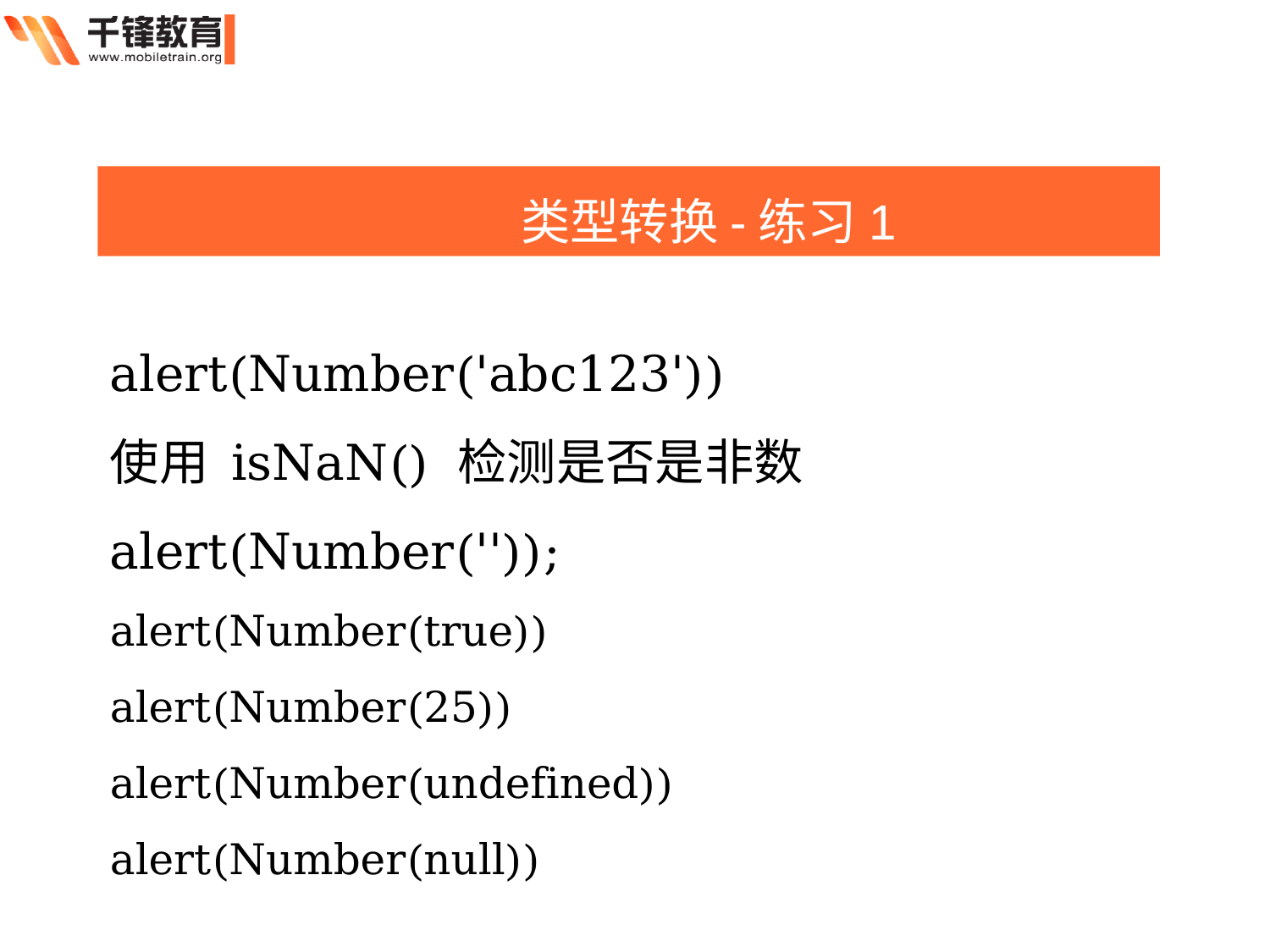

类型转换-练习1
alert(Number('abc123'))
使用 isNaN() 检测是否是非数
alert(Number(''));
alert(Number(true))
alert(Number(25))
alert(Number(undefined))
alert(Number(null))